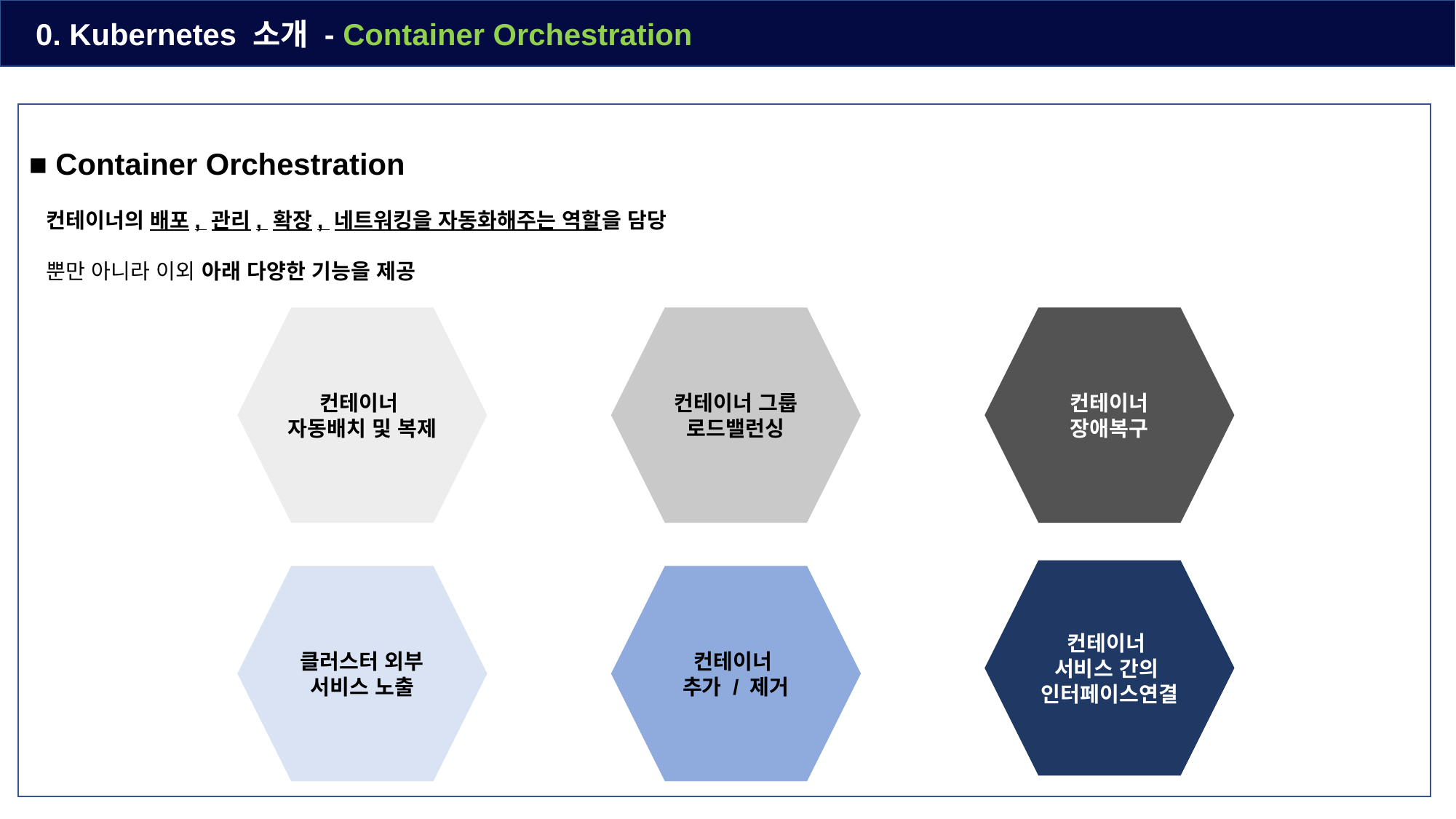

0. Kubernetes 소개 - Container Orchestration
■ Container Orchestration
  컨테이너의 배포, 관리, 확장, 네트워킹을 자동화해주는 역할을 담당
  뿐만 아니라 이외 아래 다양한 기능을 제공

컨테이너
자동배치 및 복제
컨테이너 그룹
로드밸런싱
컨테이너
장애복구
컨테이너
서비스 간의
인터페이스연결
클러스터 외부
서비스 노출
컨테이너
추가 / 제거